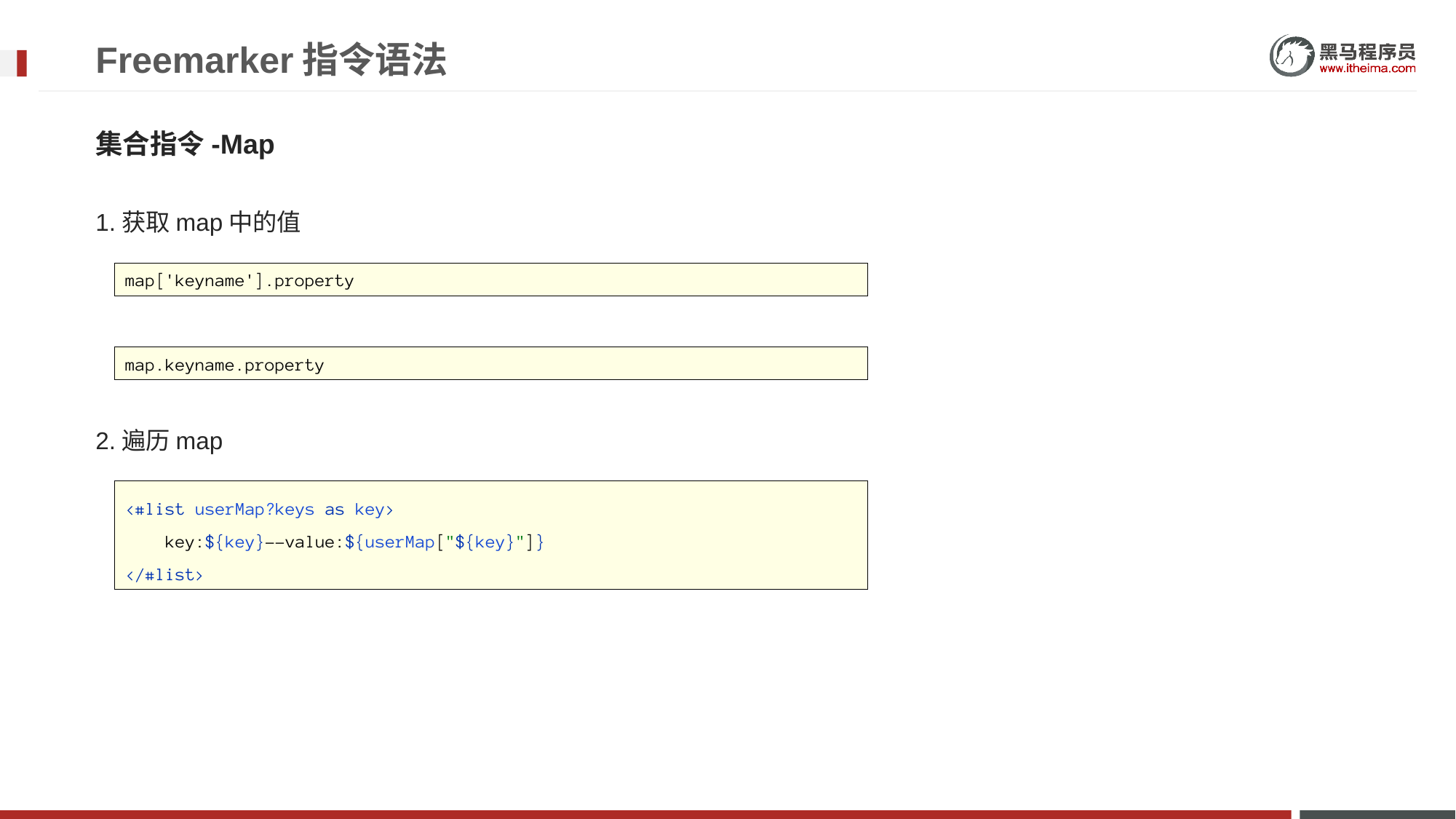

# Freemarker指令语法
集合指令-Map
1.获取map中的值
map['keyname'].property
map.keyname.property
2.遍历map
<#list userMap?keys as key>
    key:${key}--value:${userMap["${key}"]}
</#list>